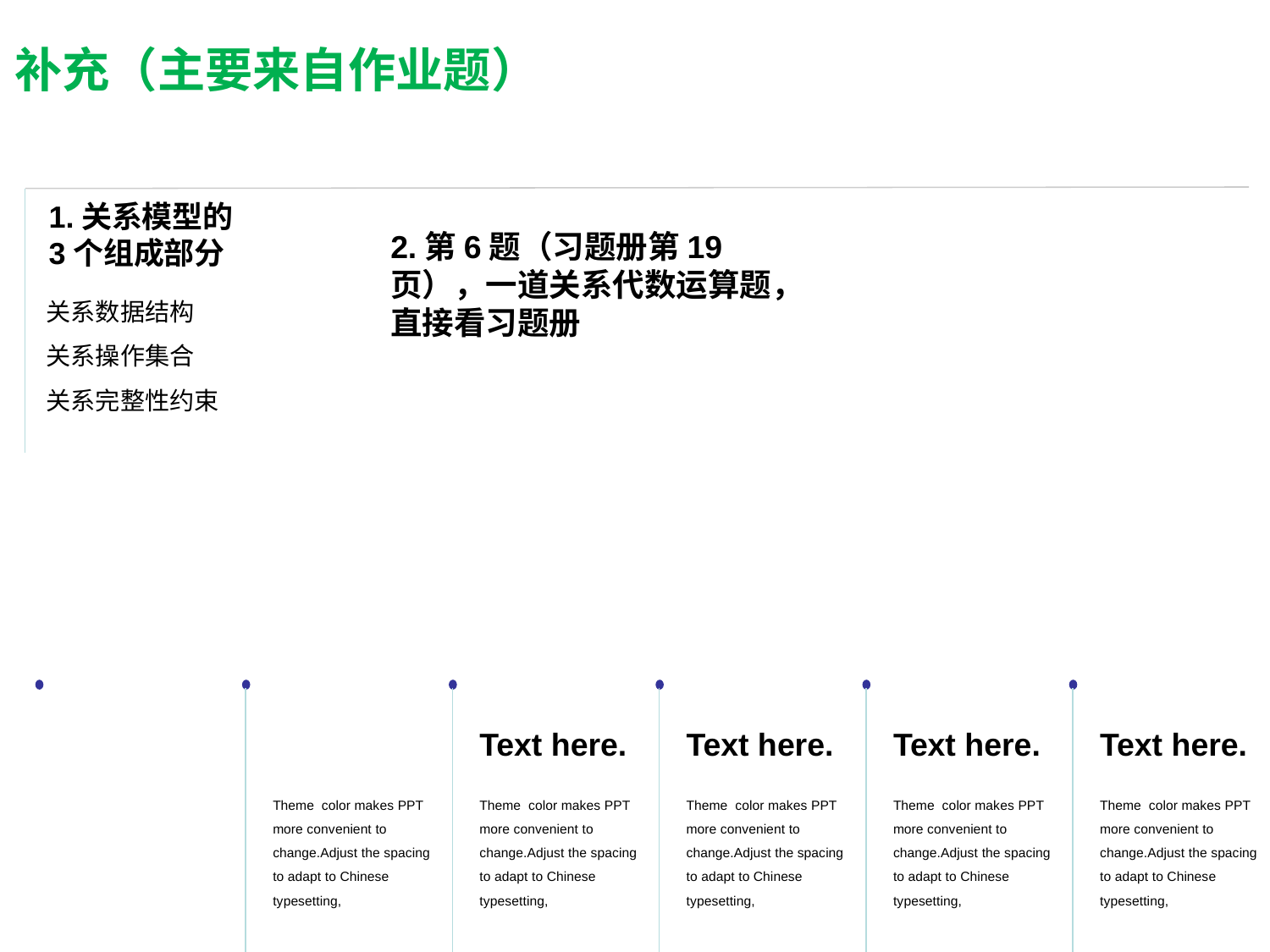

补充（主要来自作业题）
2.第6题（习题册第19页），一道关系代数运算题，直接看习题册

Theme  color makes PPT more convenient to change.Adjust the spacing to adapt to Chinese typesetting,

1.关系模型的3个组成部分
关系数据结构
关系操作集合
关系完整性约束

Text here.
Theme  color makes PPT more convenient to change.Adjust the spacing to adapt to Chinese typesetting,

Text here.
Theme  color makes PPT more convenient to change.Adjust the spacing to adapt to Chinese typesetting,

Text here.
Theme  color makes PPT more convenient to change.Adjust the spacing to adapt to Chinese typesetting,

Text here.
Theme  color makes PPT more convenient to change.Adjust the spacing to adapt to Chinese typesetting,